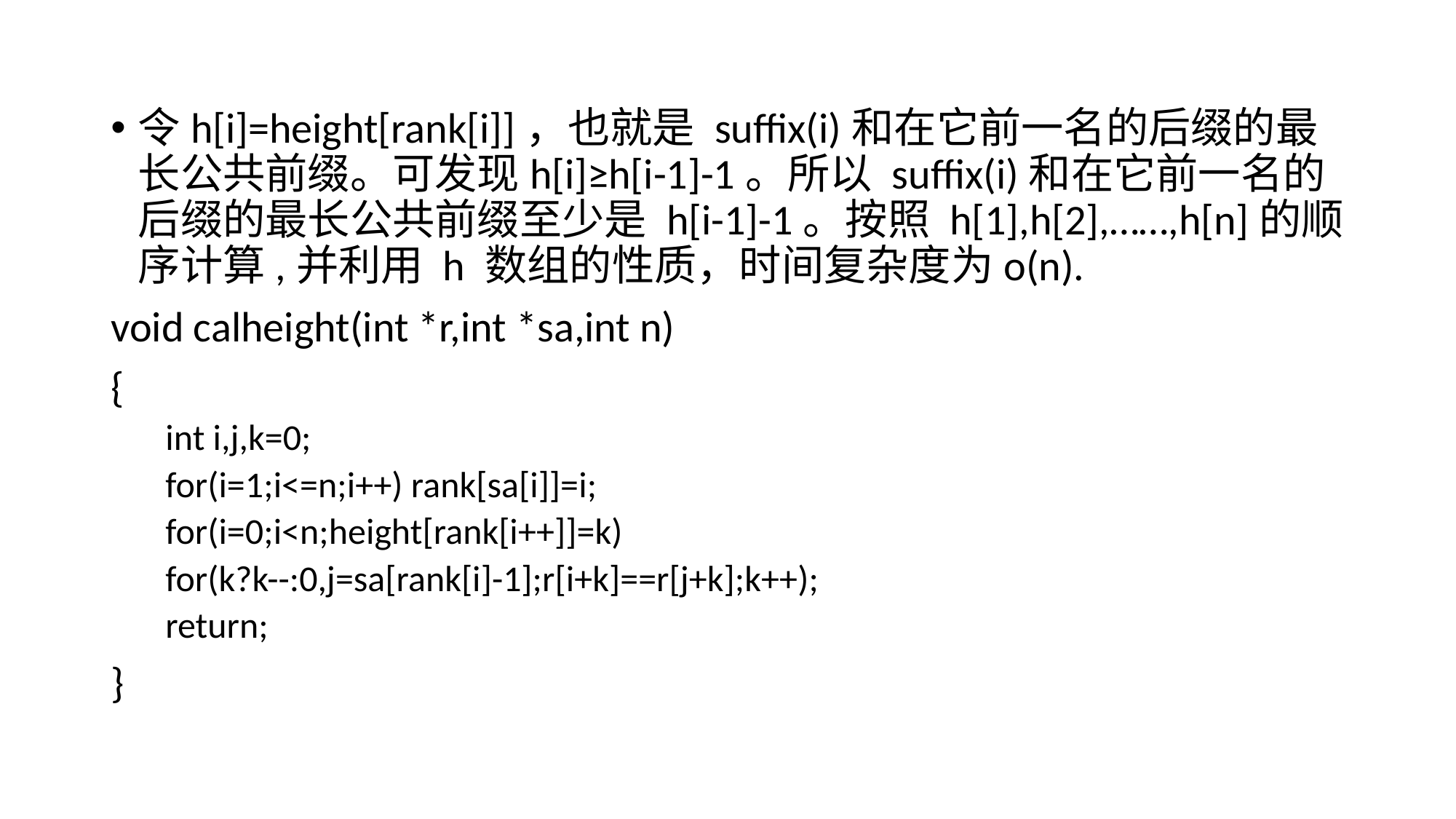

#
令h[i]=height[rank[i]]，也就是 suffix(i)和在它前一名的后缀的最长公共前缀。可发现h[i]≥h[i-1]-1。所以 suffix(i)和在它前一名的后缀的最长公共前缀至少是 h[i-1]-1。按照 h[1],h[2],……,h[n]的顺序计算,并利用 h 数组的性质，时间复杂度为o(n).
void calheight(int *r,int *sa,int n)
{
int i,j,k=0;
for(i=1;i<=n;i++) rank[sa[i]]=i;
for(i=0;i<n;height[rank[i++]]=k)
for(k?k--:0,j=sa[rank[i]-1];r[i+k]==r[j+k];k++);
return;
}